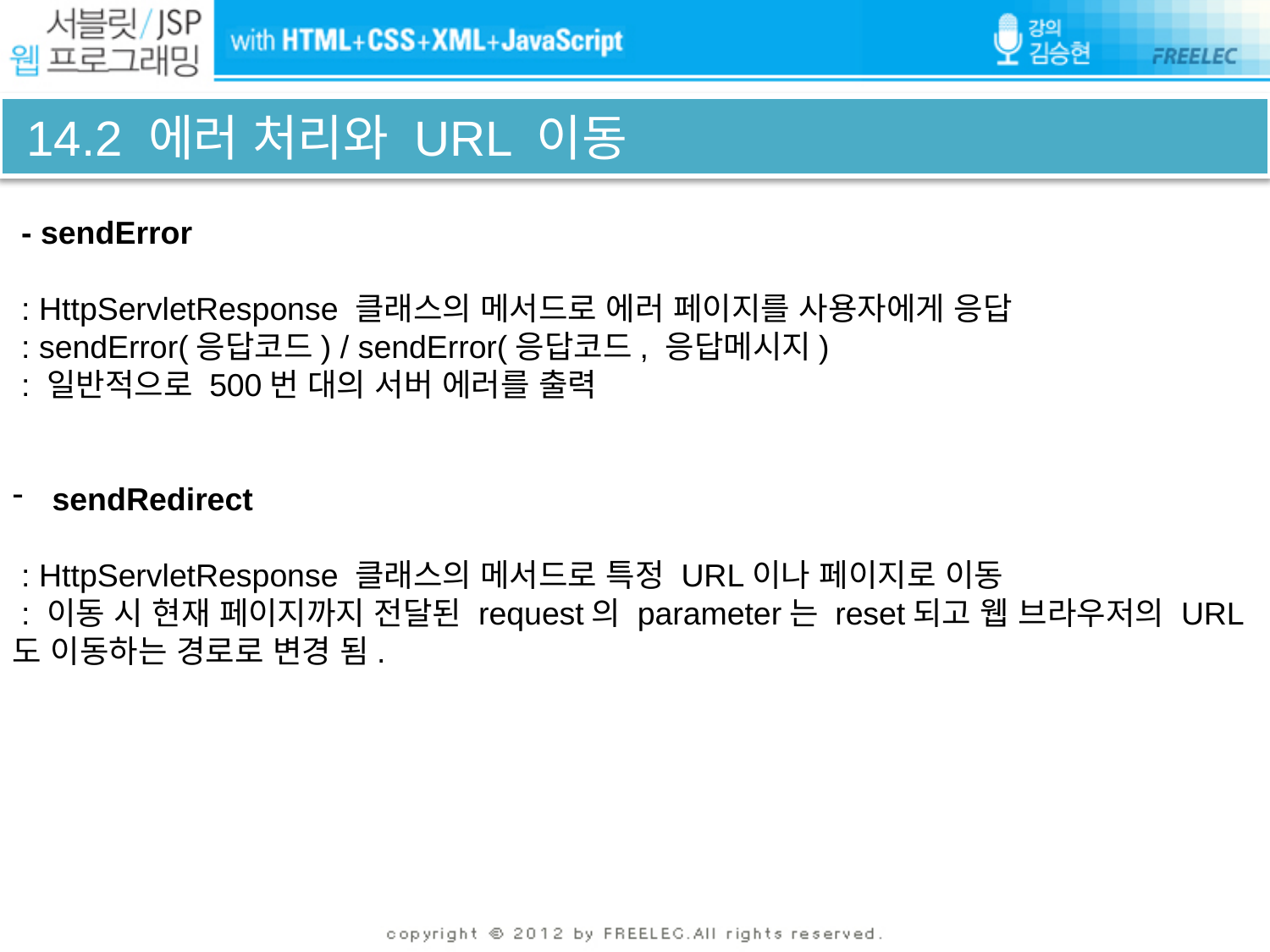

# 14.2 에러 처리와 URL 이동
 - sendError

 : HttpServletResponse 클래스의 메서드로 에러 페이지를 사용자에게 응답
 : sendError(응답코드) / sendError(응답코드, 응답메시지)
 : 일반적으로 500번 대의 서버 에러를 출력

sendRedirect

 : HttpServletResponse 클래스의 메서드로 특정 URL이나 페이지로 이동
 : 이동 시 현재 페이지까지 전달된 request의 parameter는 reset되고 웹 브라우저의 URL도 이동하는 경로로 변경 됨.